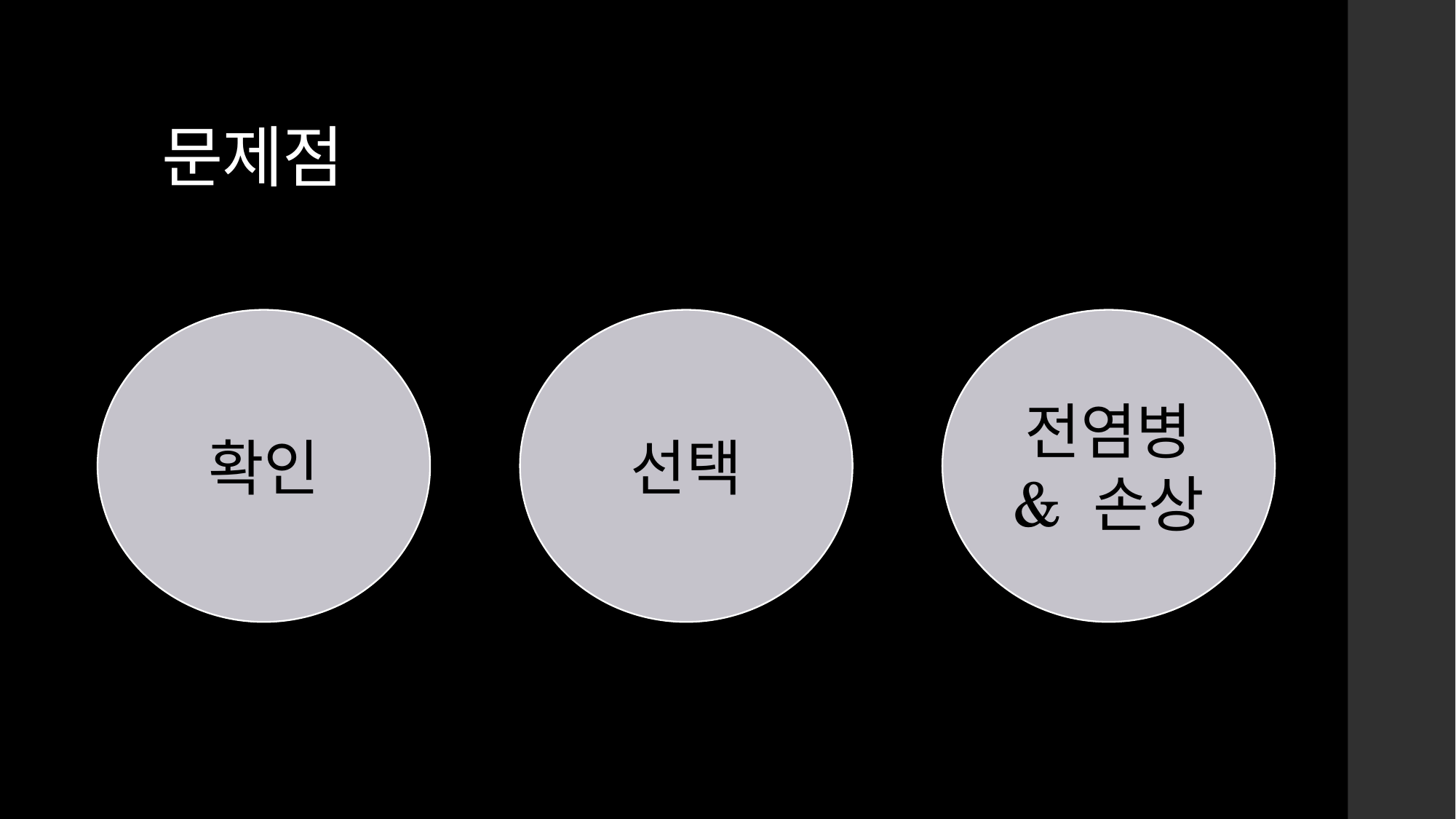

# 문제점
확인
선택
전염병
& 손상